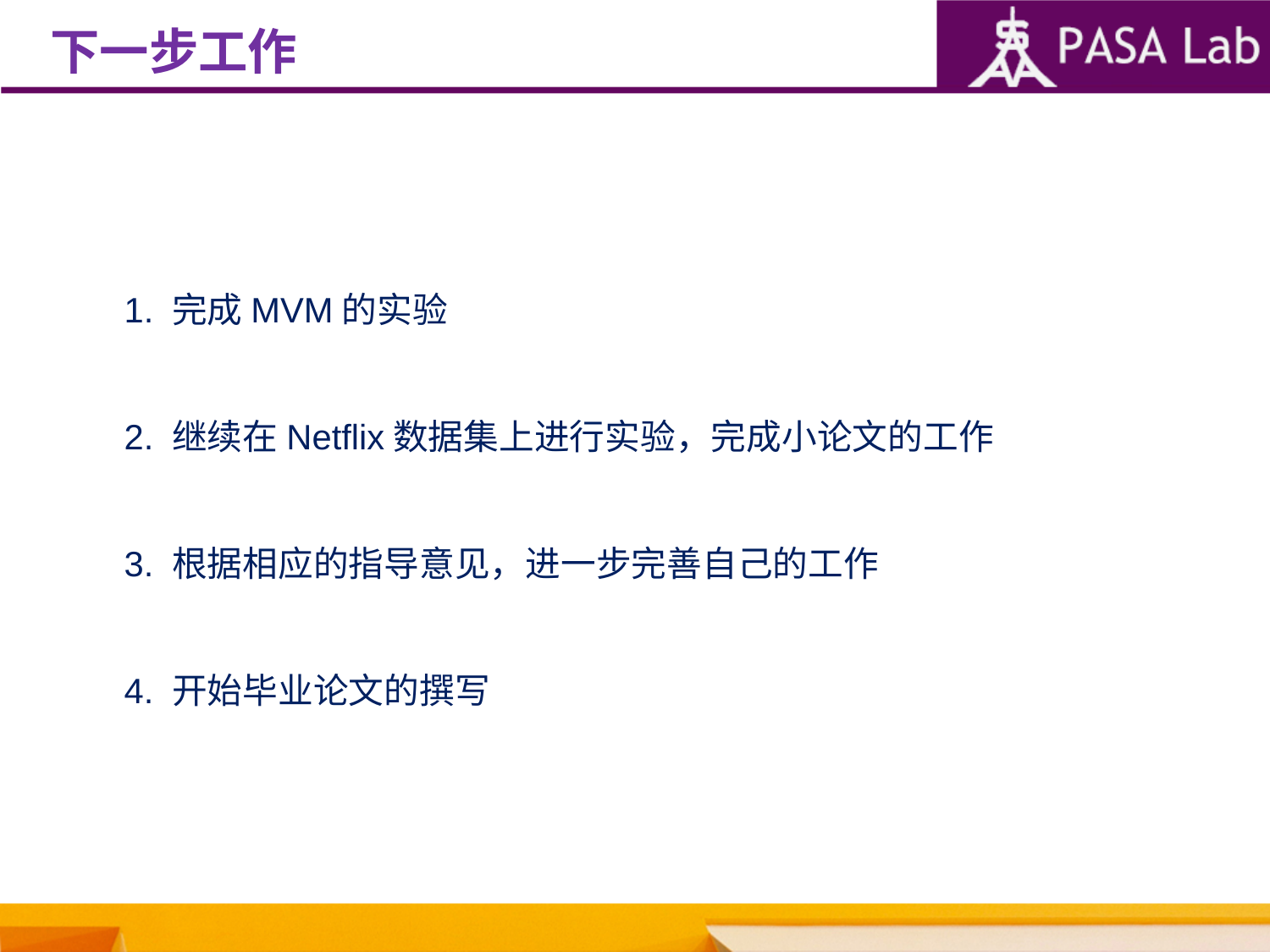

下一步工作
完成MVM的实验
继续在Netflix数据集上进行实验，完成小论文的工作
根据相应的指导意见，进一步完善自己的工作
开始毕业论文的撰写